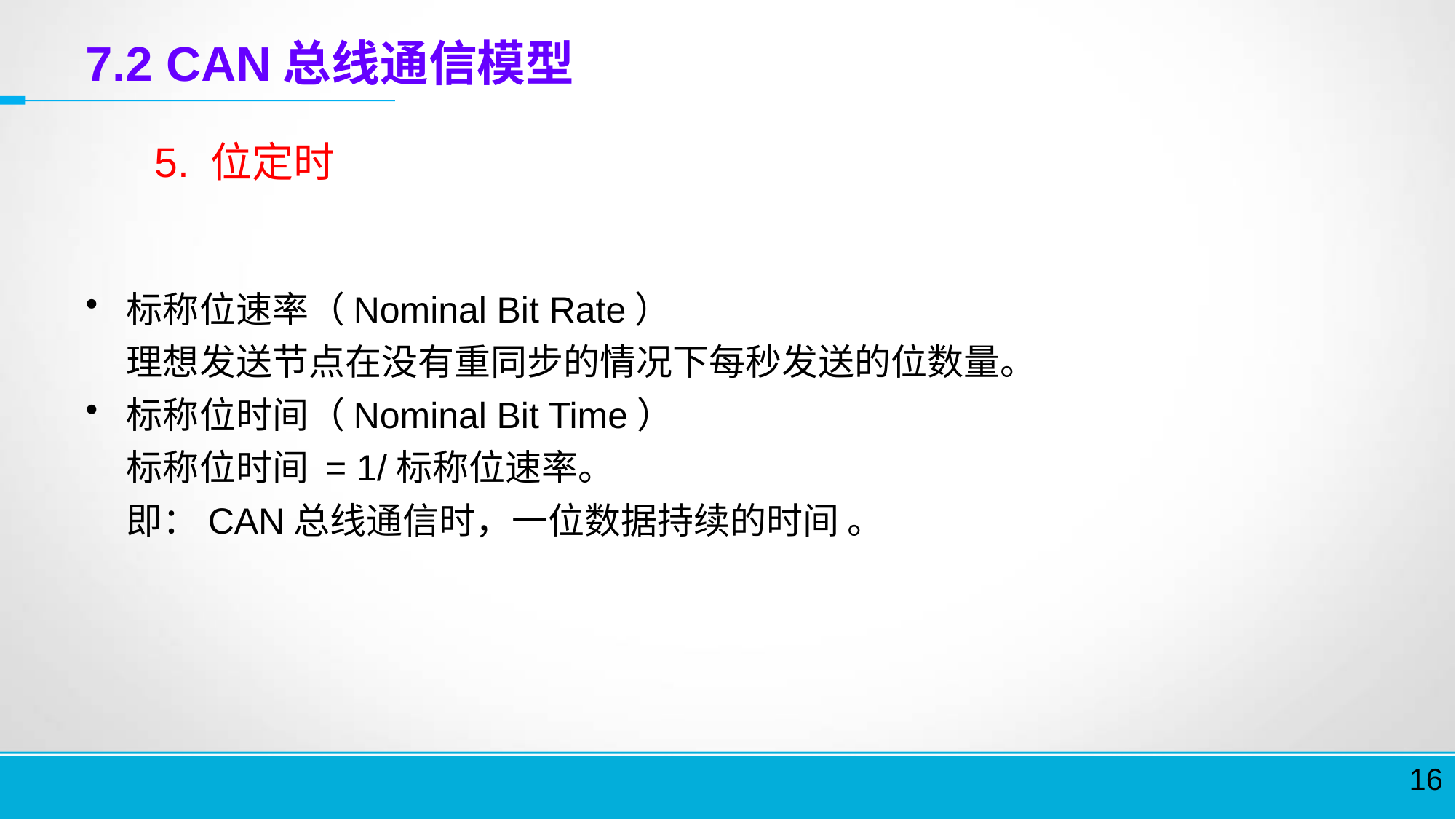

7.2 CAN总线通信模型
	5. 位定时

标称位速率（Nominal Bit Rate）
	理想发送节点在没有重同步的情况下每秒发送的位数量。
标称位时间（Nominal Bit Time）
 	标称位时间 = 1/标称位速率。
	即：CAN总线通信时，一位数据持续的时间 。
16